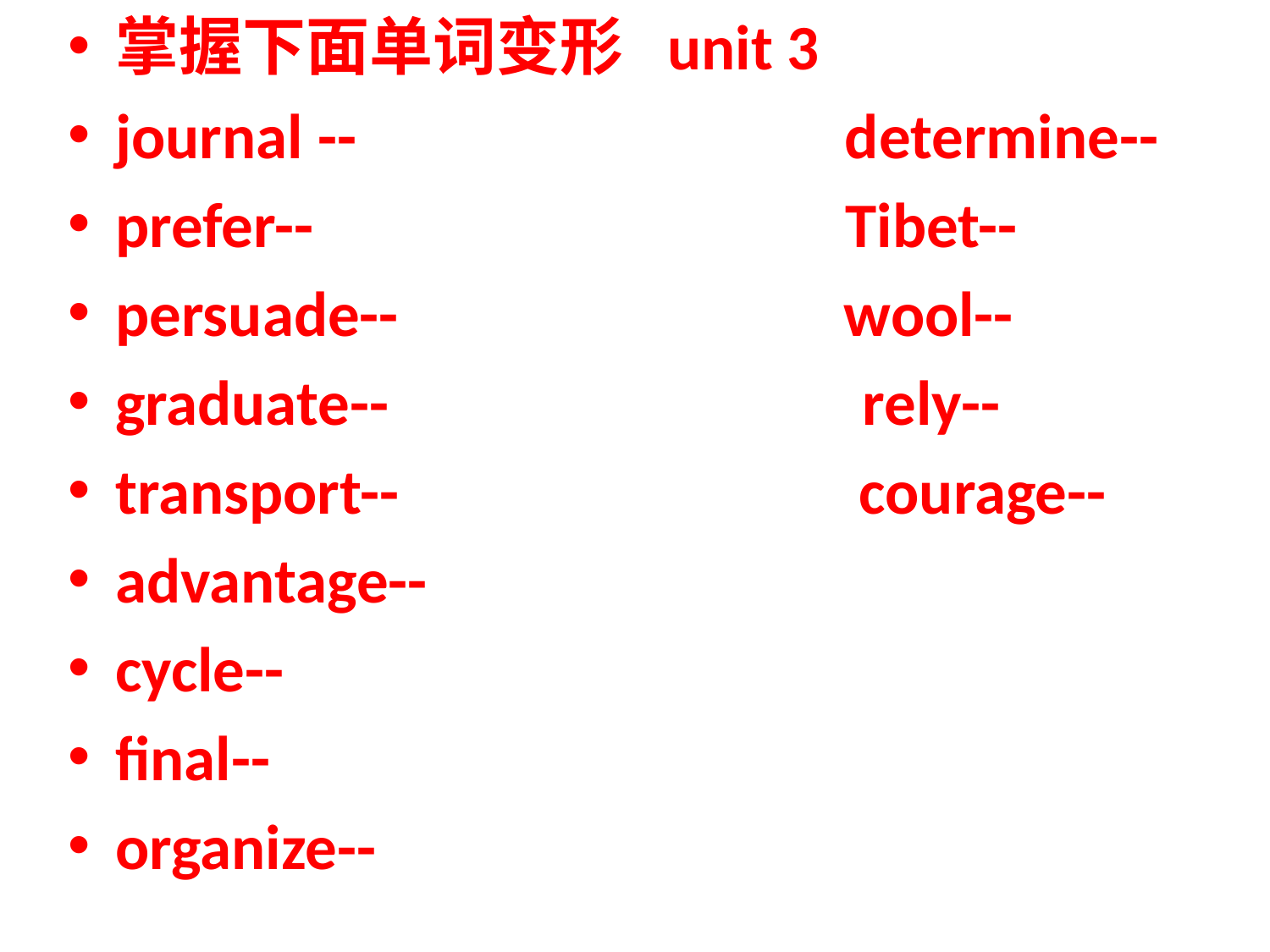

掌握下面单词变形  unit 3
journal --                                  determine--
prefer--                                     Tibet--
persuade--                               wool--
graduate--                                 rely--
transport--                                courage--
advantage--
cycle--
final--
organize--